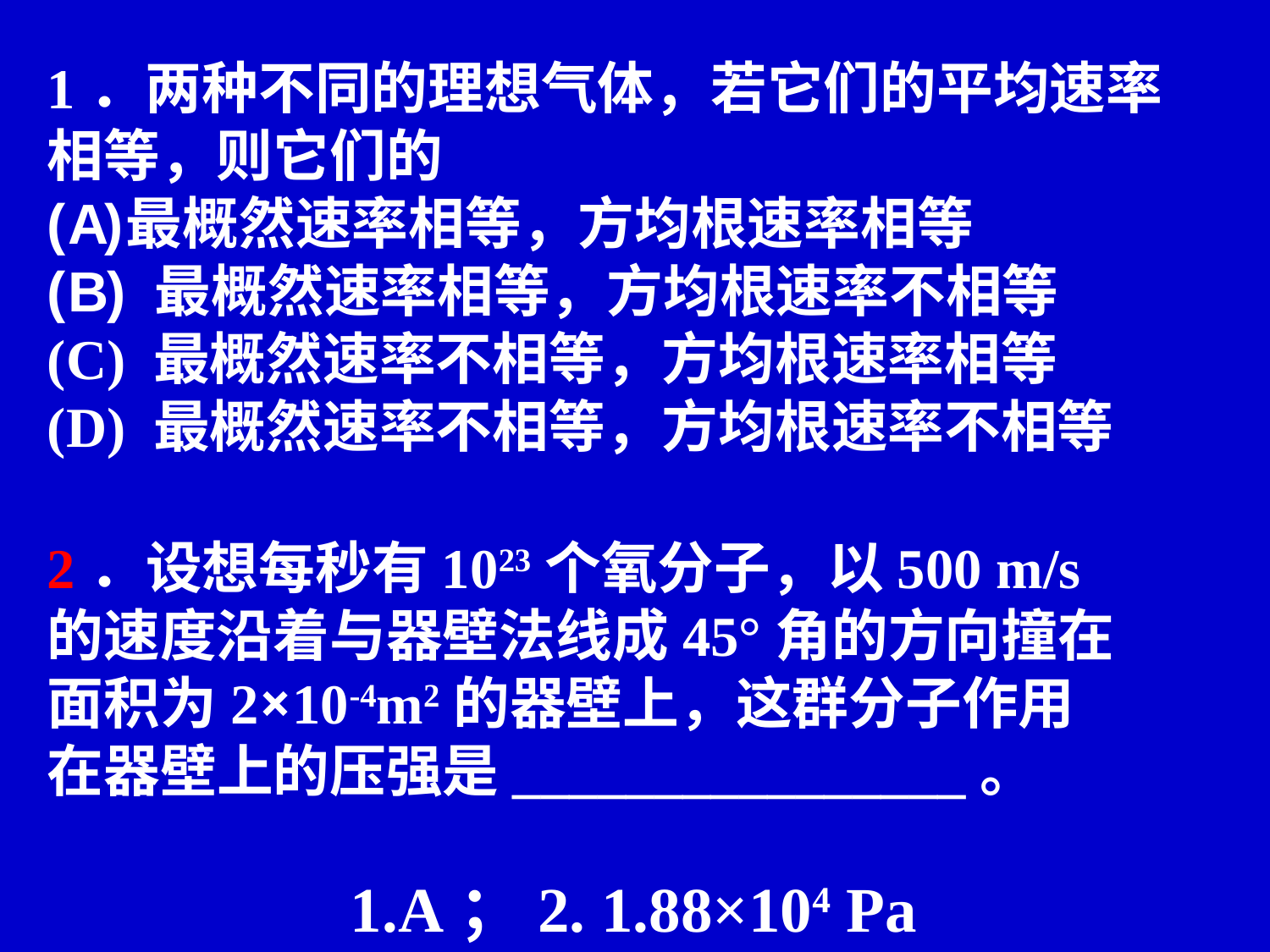

1．两种不同的理想气体，若它们的平均速率相等，则它们的
最概然速率相等，方均根速率相等
 最概然速率相等，方均根速率不相等
(C) 最概然速率不相等，方均根速率相等
(D) 最概然速率不相等，方均根速率不相等
2．设想每秒有1023个氧分子，以500 m/s的速度沿着与器壁法线成45°角的方向撞在面积为2×10-4m2的器壁上，这群分子作用在器壁上的压强是________________。
1.A；2. 1.88×104 Pa